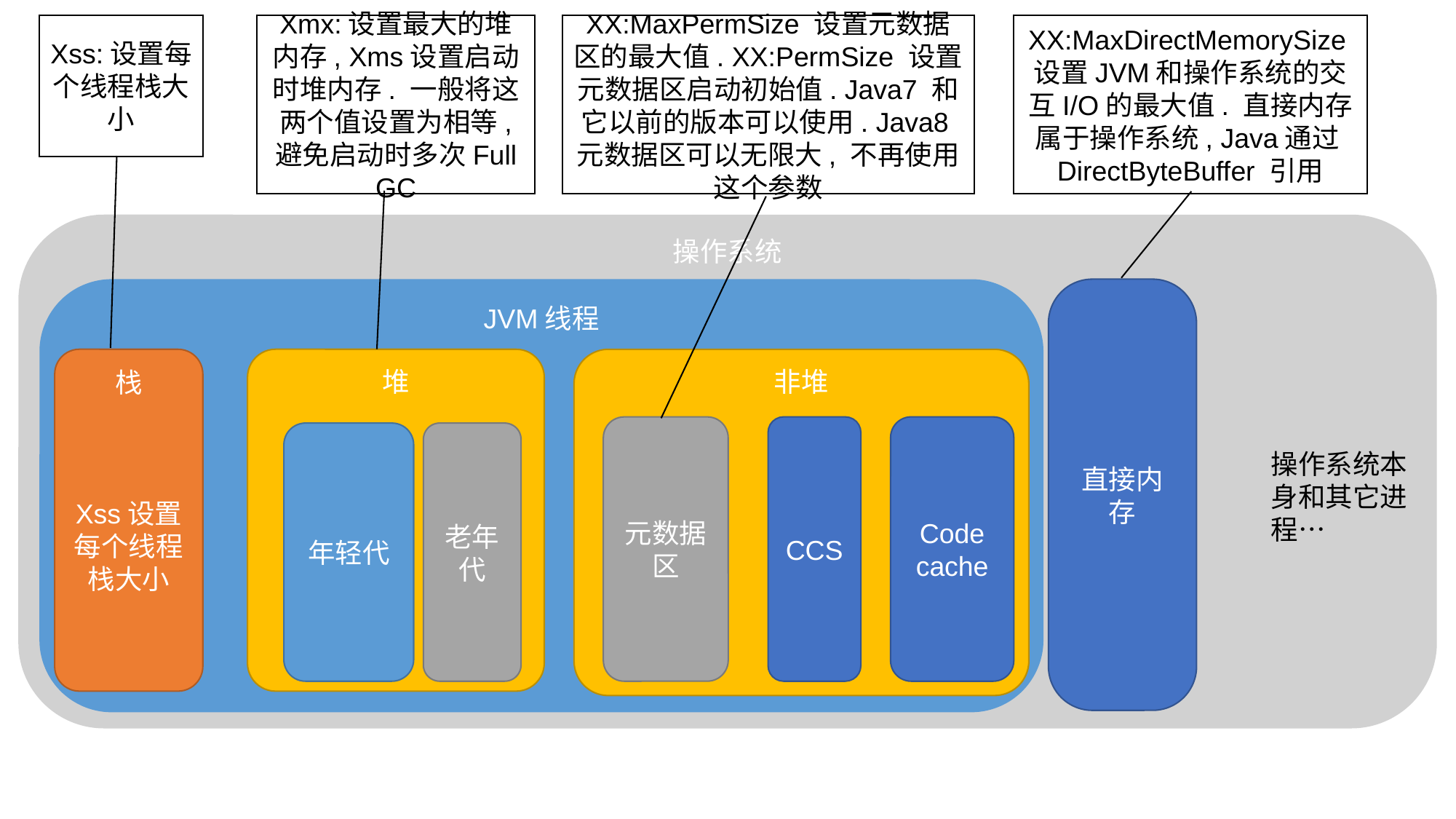

Xss:设置每个线程栈大小
Xmx:设置最大的堆内存, Xms设置启动时堆内存. 一般将这两个值设置为相等, 避免启动时多次Full GC
XX:MaxPermSize 设置元数据区的最大值. XX:PermSize 设置元数据区启动初始值. Java7 和它以前的版本可以使用. Java8元数据区可以无限大, 不再使用这个参数
XX:MaxDirectMemorySize设置JVM和操作系统的交互I/O的最大值. 直接内存属于操作系统, Java通过DirectByteBuffer 引用
操作系统
JVM线程
直接内存
栈
Xss设置每个线程栈大小
堆
非堆
CCS
Code cache
元数据区
年轻代
老年代
操作系统本身和其它进程…